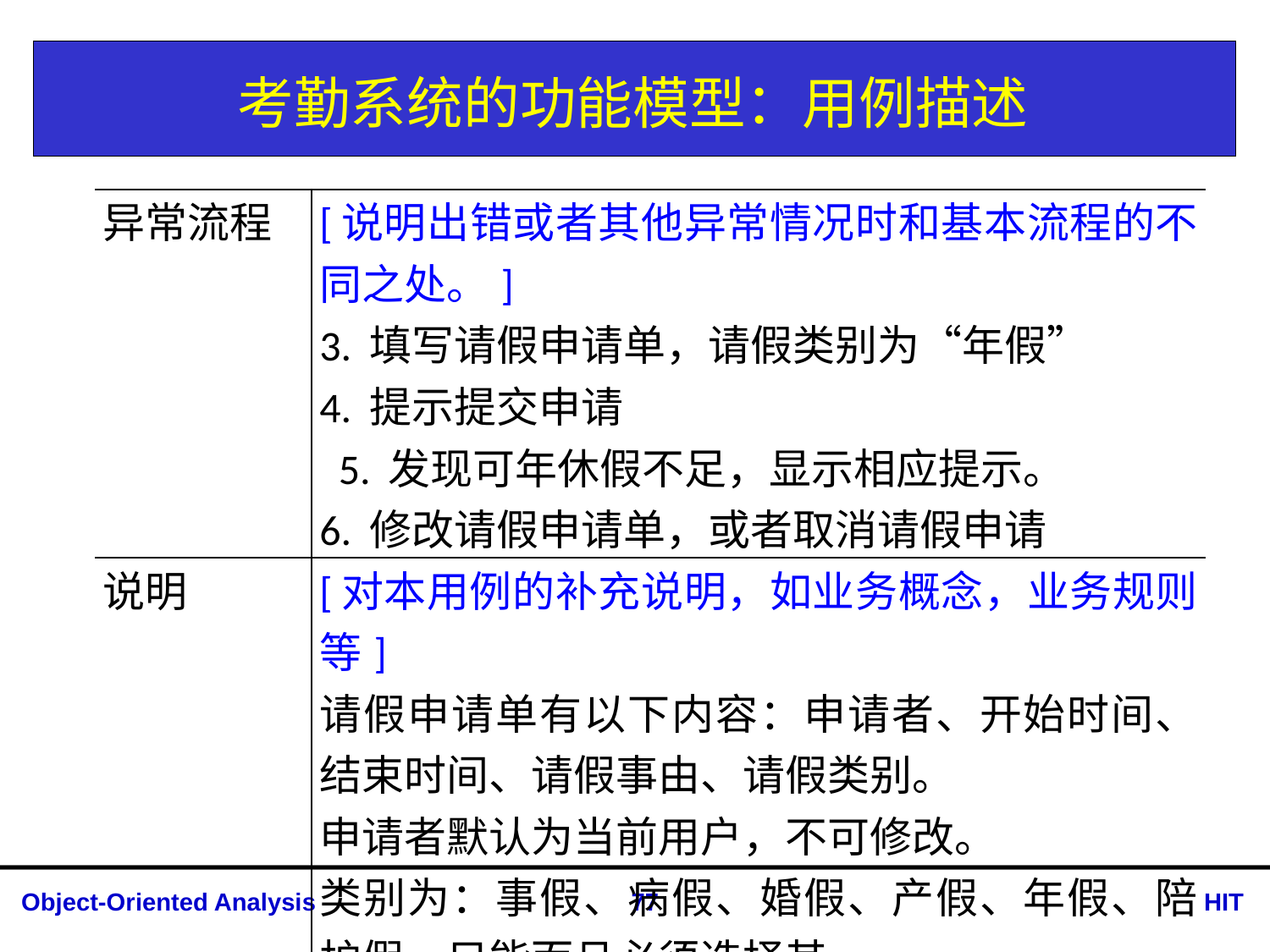

# 考勤系统的功能模型：用例描述
| 异常流程 | [说明出错或者其他异常情况时和基本流程的不同之处。] 3. 填写请假申请单，请假类别为“年假” 4. 提示提交申请 5. 发现可年休假不足，显示相应提示。 6. 修改请假申请单，或者取消请假申请 |
| --- | --- |
| 说明 | [对本用例的补充说明，如业务概念，业务规则等] 请假申请单有以下内容：申请者、开始时间、结束时间、请假事由、请假类别。 申请者默认为当前用户，不可修改。 类别为：事假、病假、婚假、产假、年假、陪护假，只能而且必须选择其一 |